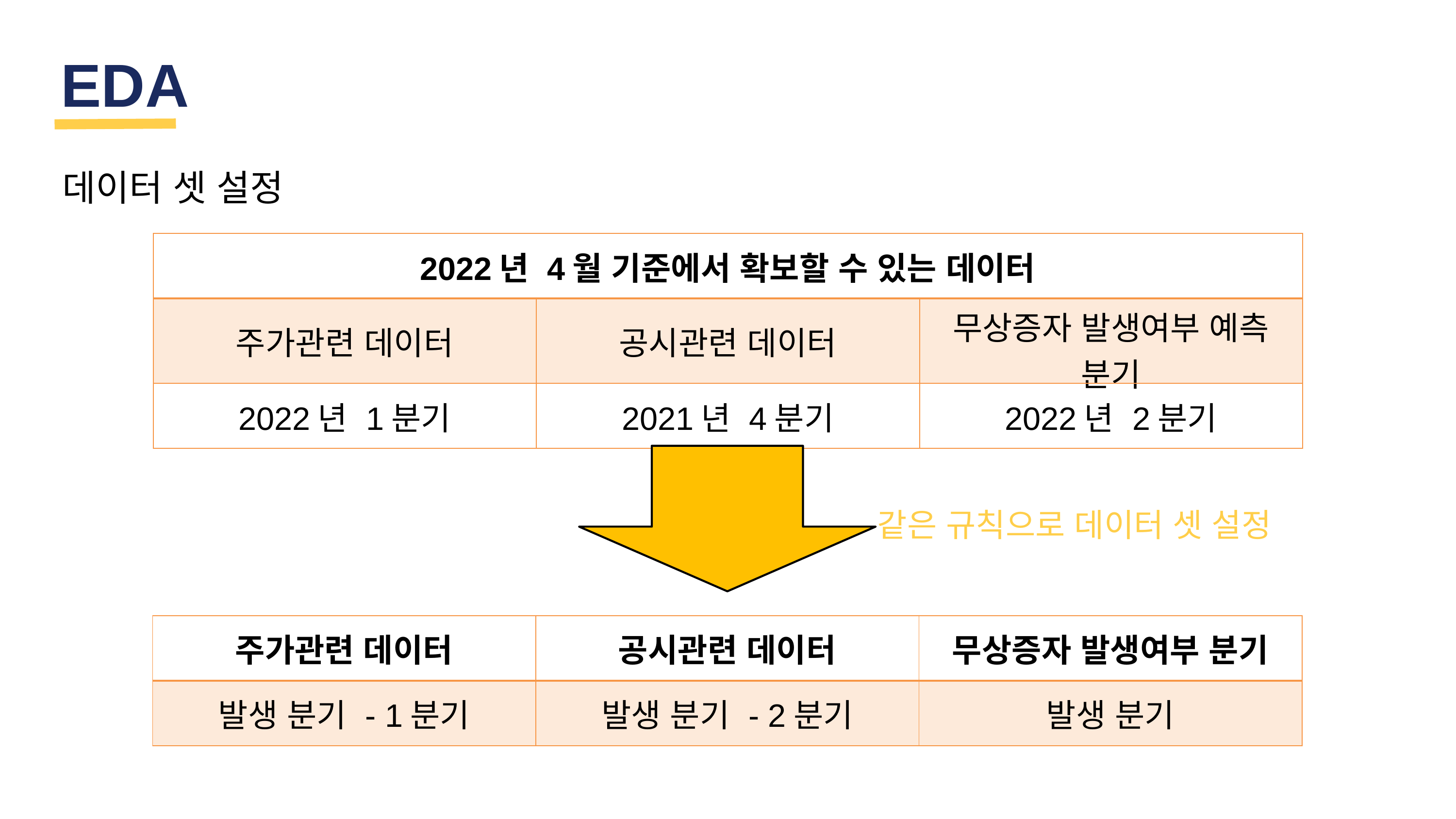

EDA
데이터 셋 설정
| 2022년 4월 기준에서 확보할 수 있는 데이터 |  |  |
| --- | --- | --- |
| 주가관련 데이터 | 공시관련 데이터 | 무상증자 발생여부 예측 분기 |
| 2022년 1분기 | 2021년 4분기 | 2022년 2분기 |

같은 규칙으로 데이터 셋 설정
| 주가관련 데이터 | 공시관련 데이터 | 무상증자 발생여부 분기 |
| --- | --- | --- |
| 발생 분기 - 1분기 | 발생 분기 - 2분기 | 발생 분기 |